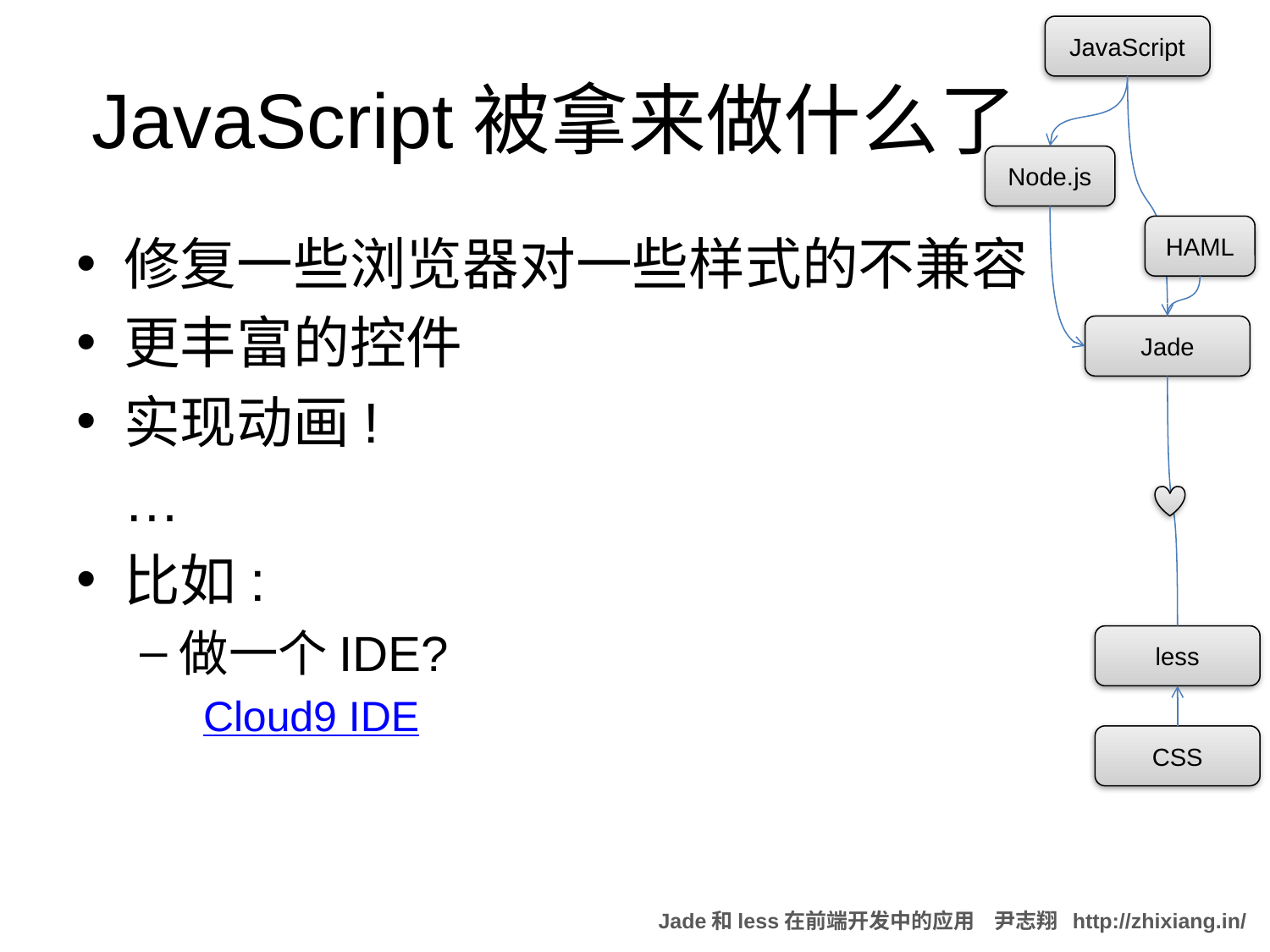

# JavaScript被拿来做什么了
修复一些浏览器对一些样式的不兼容
更丰富的控件
实现动画!
	…
比如:
做一个IDE?
Cloud9 IDE